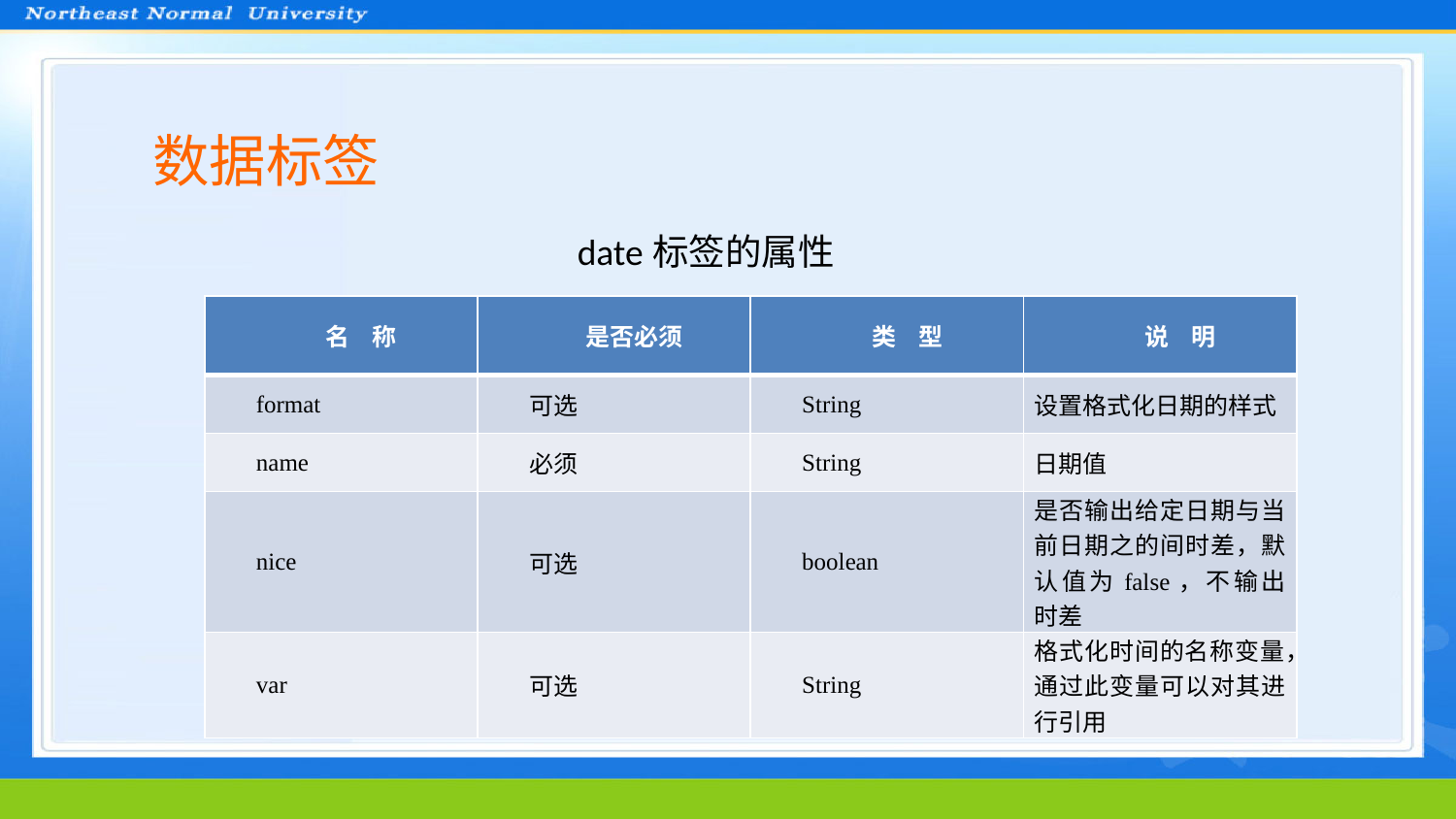

数据标签
date标签的属性
| 名 称 | 是否必须 | 类 型 | 说 明 |
| --- | --- | --- | --- |
| format | 可选 | String | 设置格式化日期的样式 |
| name | 必须 | String | 日期值 |
| nice | 可选 | boolean | 是否输出给定日期与当前日期之的间时差，默认值为false，不输出时差 |
| var | 可选 | String | 格式化时间的名称变量，通过此变量可以对其进行引用 |